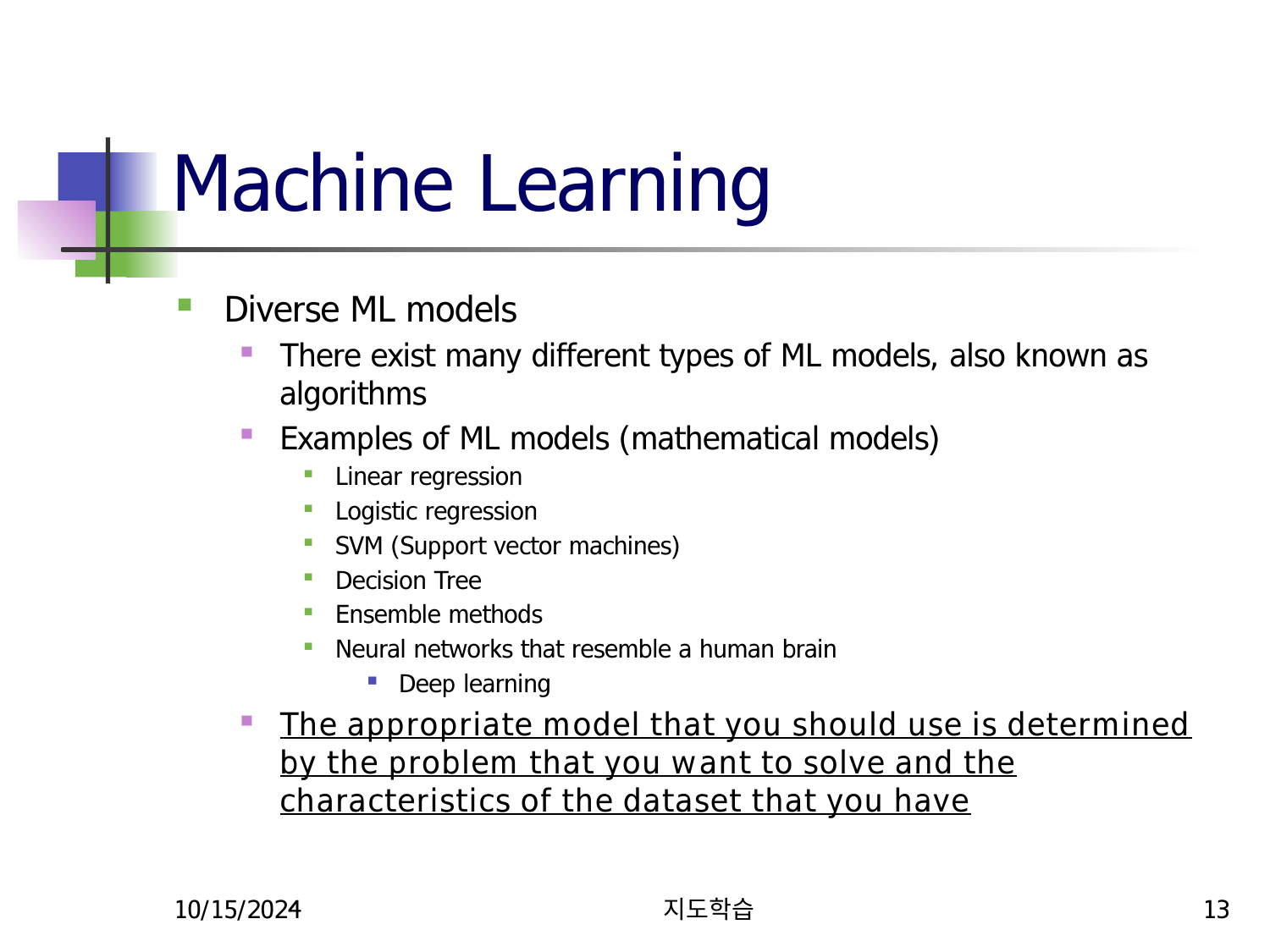

# Machine Learning
Diverse ML models
There exist many different types of ML models, also known as algorithms
Examples of ML models (mathematical models)
Linear regression
Logistic regression
SVM (Support vector machines)
Decision Tree
Ensemble methods
Neural networks that resemble a human brain
Deep learning
The appropriate model that you should use is determined by the problem that you want to solve and the characteristics of the dataset that you have
10/15/2024
지도학습
13